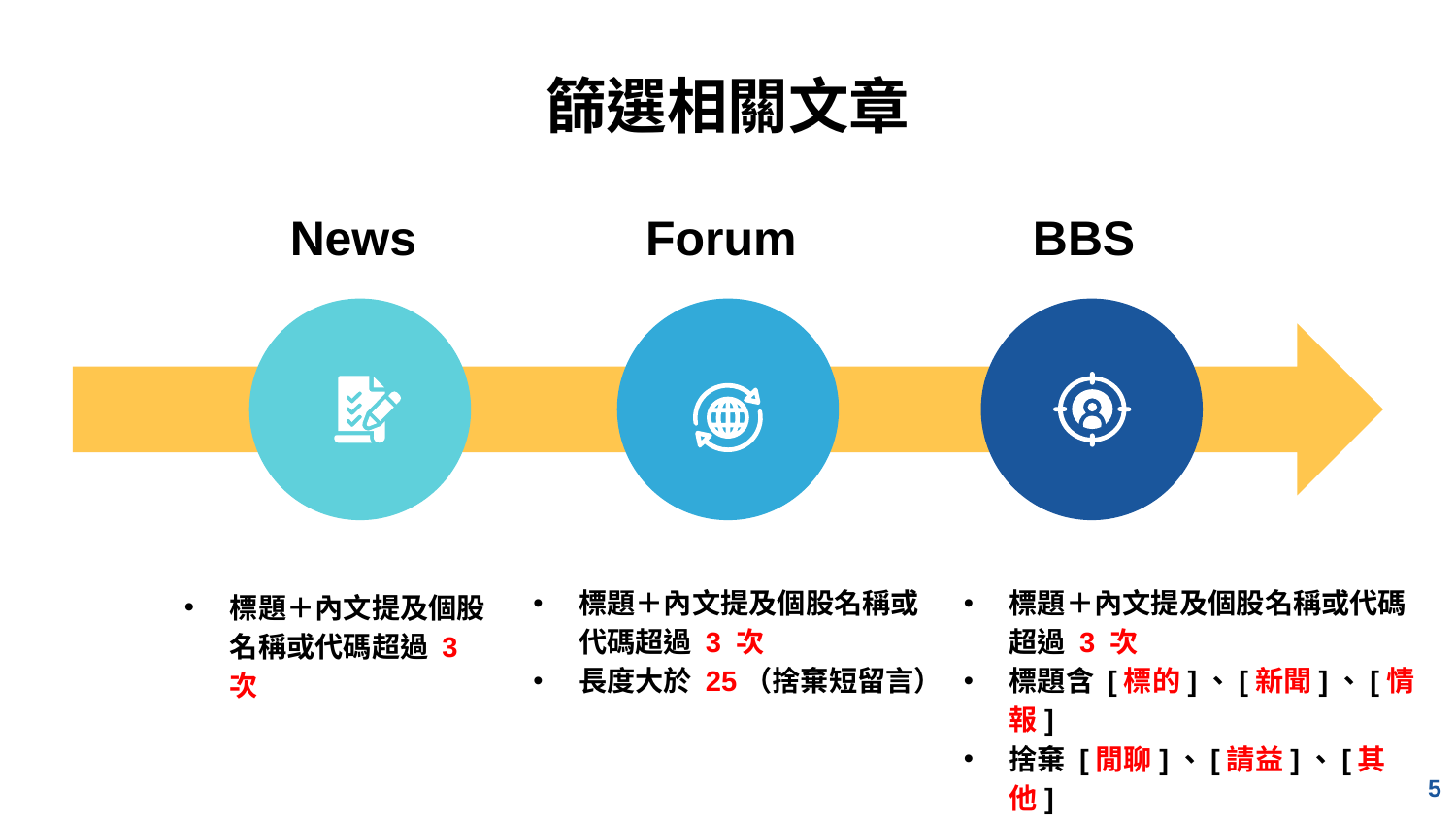

# 篩選相關文章
News
Forum
BBS

標題＋內文提及個股名稱或代碼超過 3 次
長度大於 25（捨棄短留言）

標題＋內文提及個股名稱或代碼超過 3 次
標題含 [標的]、[新聞]、[情報]
捨棄 [閒聊]、[請益]、[其他]
標題＋內文提及個股名稱或代碼超過 3 次
5